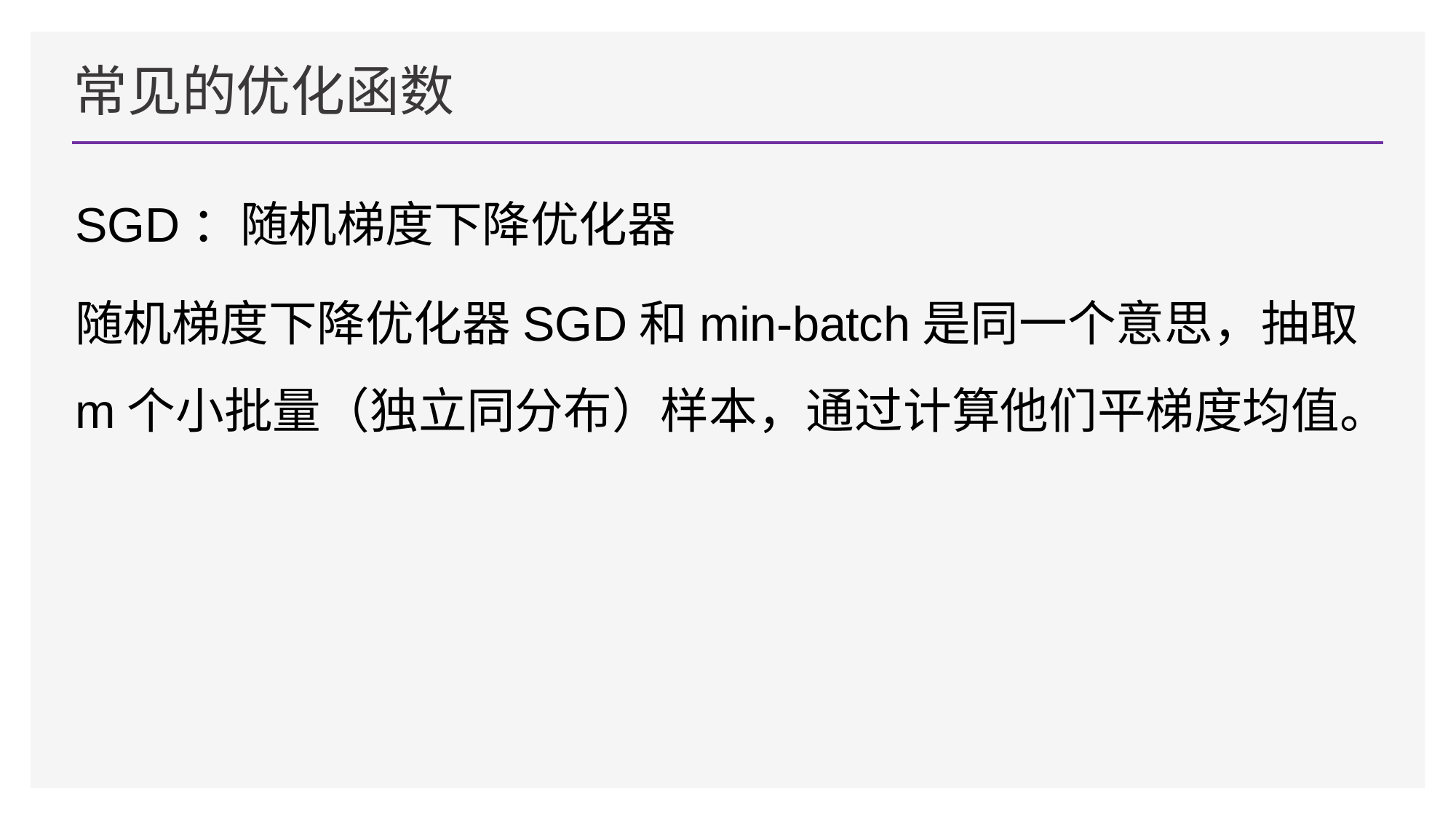

# 常见的优化函数
SGD：随机梯度下降优化器

随机梯度下降优化器SGD和min-batch是同一个意思，抽取
m个小批量（独立同分布）样本，通过计算他们平梯度均值。